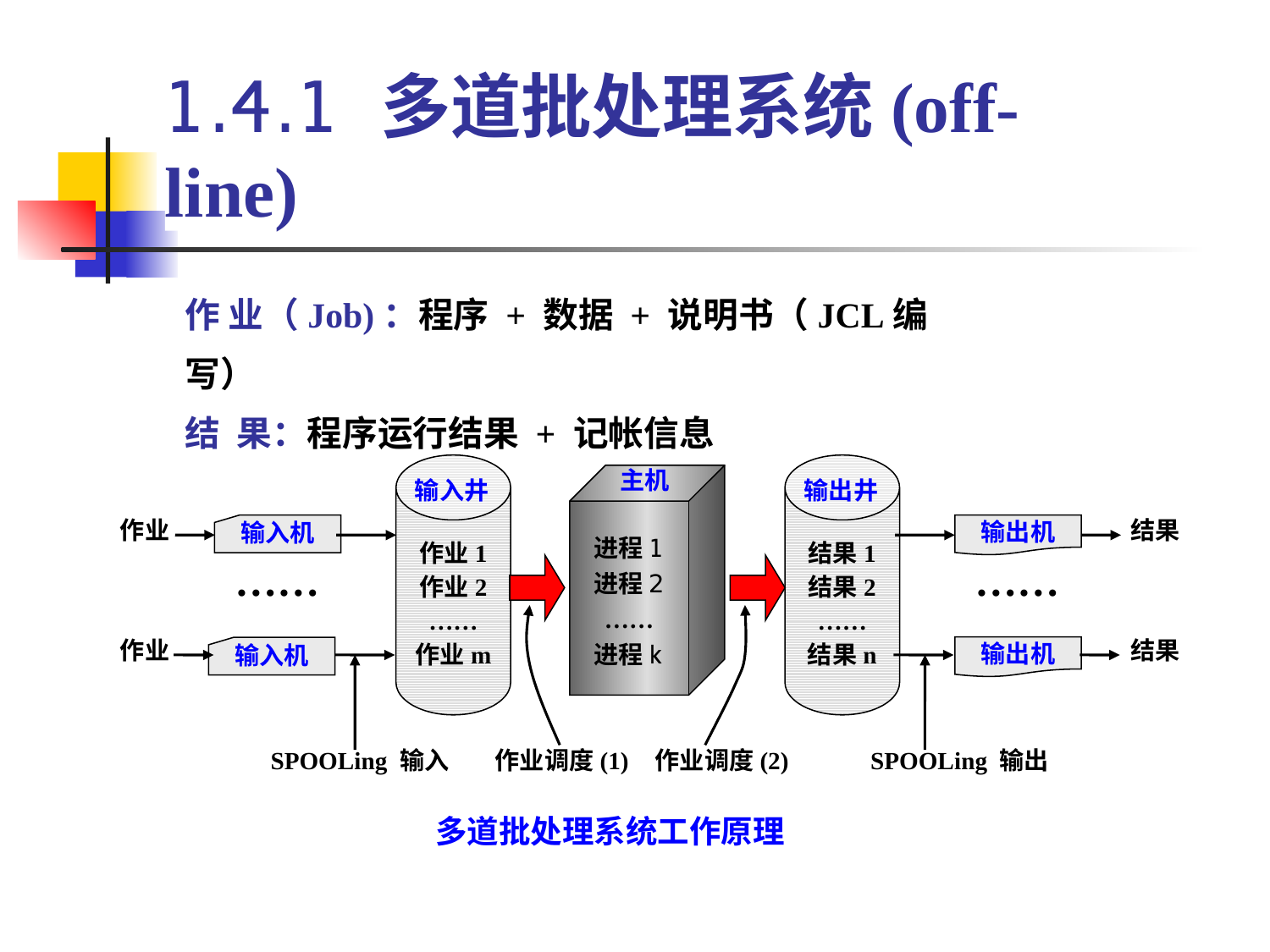

1.4.1 多道批处理系统(off-line)
作 业（Job)：程序 + 数据 + 说明书（JCL编写）
结  果：程序运行结果 + 记帐信息

作业1
作业2
……
作业m

结果1
结果2
……
结果n

进程1
进程2
……
进程k

主机
输入井
输出井
作业
输入机
输出机
结果

……
……

结果
作业
输出机
输入机

作业调度(2)
SPOOLing 输入
作业调度(1)
SPOOLing 输出
多道批处理系统工作原理